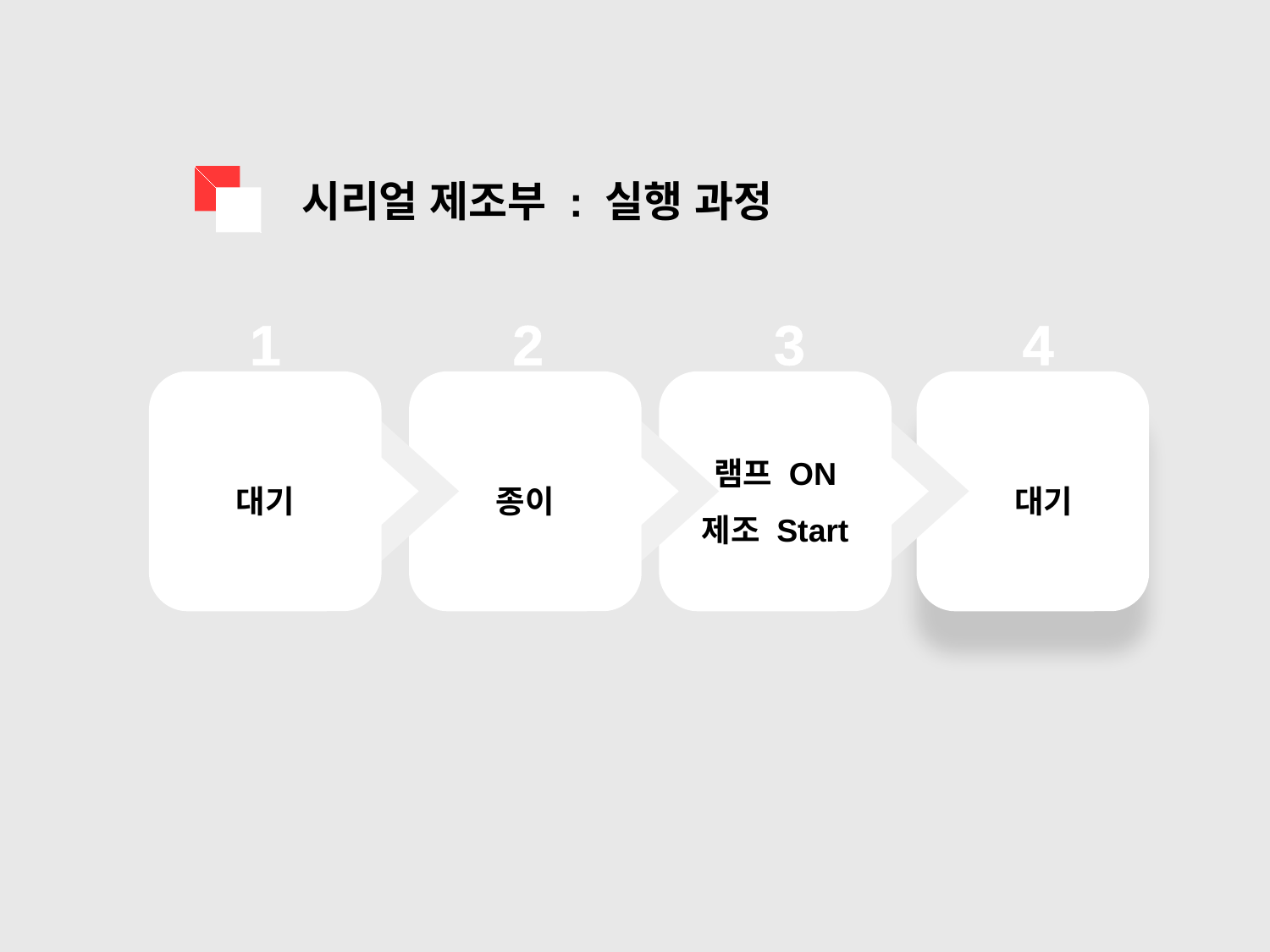

시리얼 제조부 : 실행 과정

1
2
3
4

대기

종이

램프 ON
제조 Start

  대기